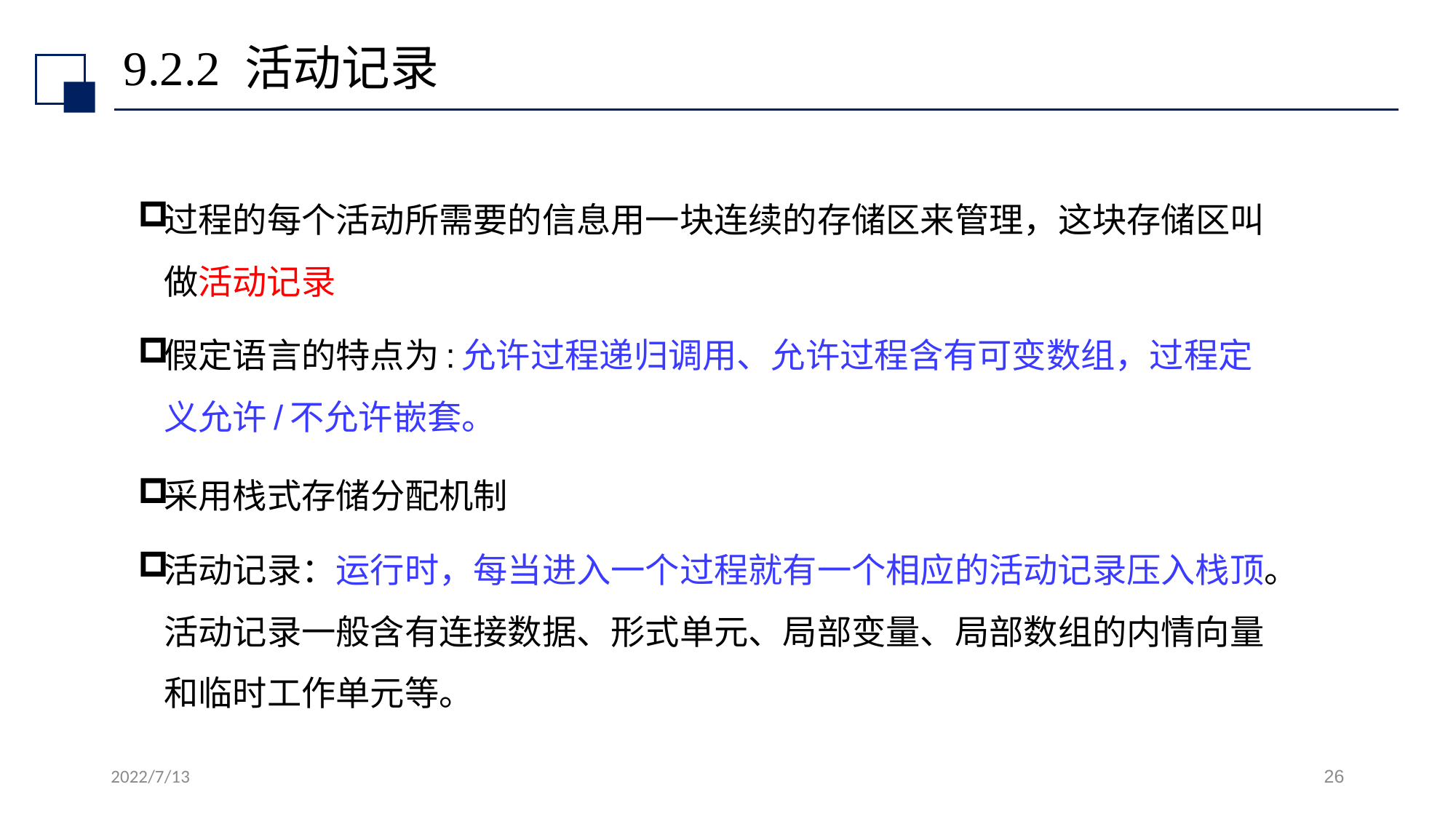

# 9.2.2 活动记录
过程的每个活动所需要的信息用一块连续的存储区来管理，这块存储区叫做活动记录
假定语言的特点为:允许过程递归调用、允许过程含有可变数组，过程定义允许/不允许嵌套。
采用栈式存储分配机制
活动记录：运行时，每当进入一个过程就有一个相应的活动记录压入栈顶。活动记录一般含有连接数据、形式单元、局部变量、局部数组的内情向量和临时工作单元等。
2022/7/13
26